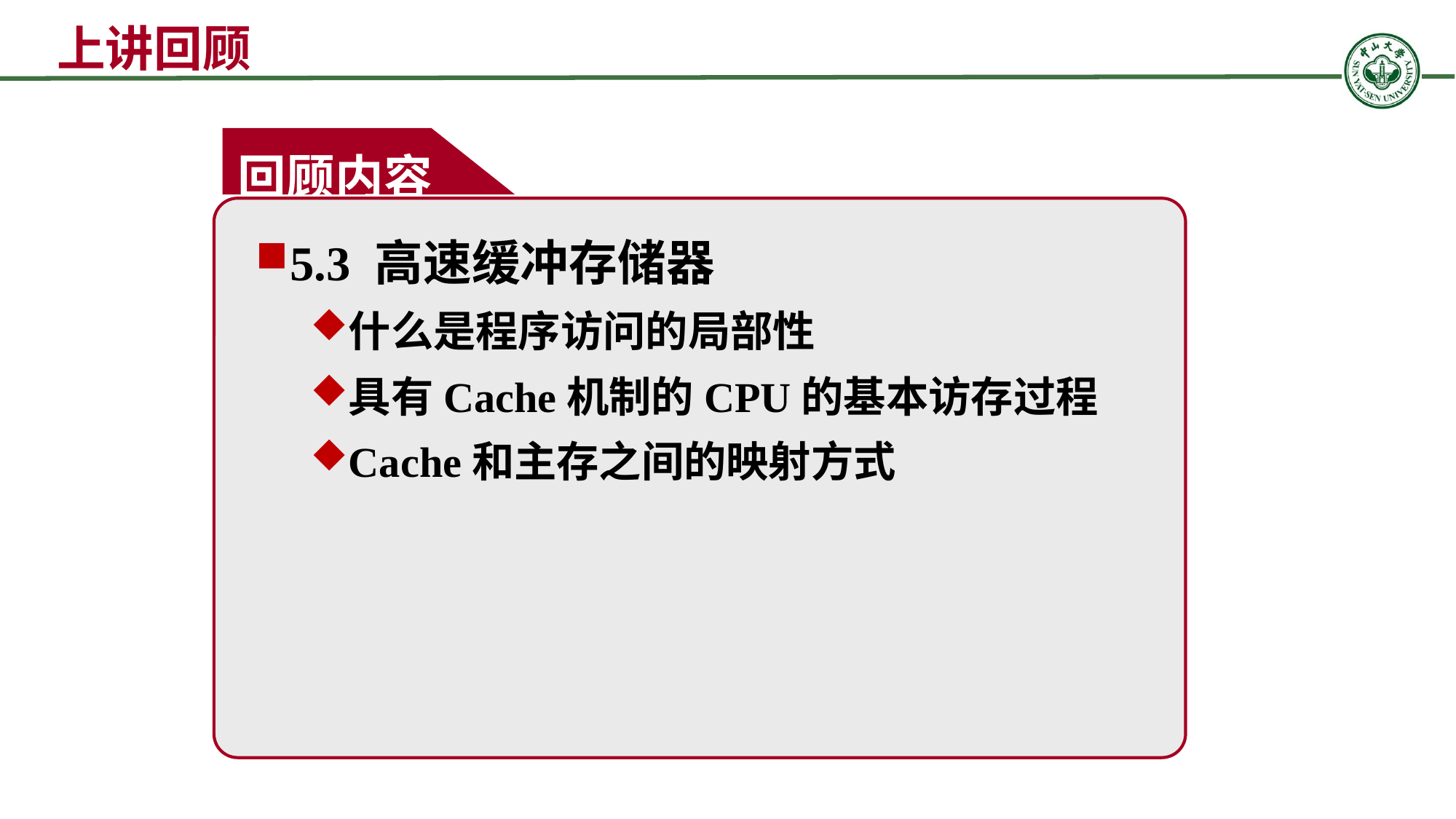

上讲回顾
回顾内容

5.3 高速缓冲存储器
什么是程序访问的局部性
具有Cache机制的CPU的基本访存过程
Cache和主存之间的映射方式